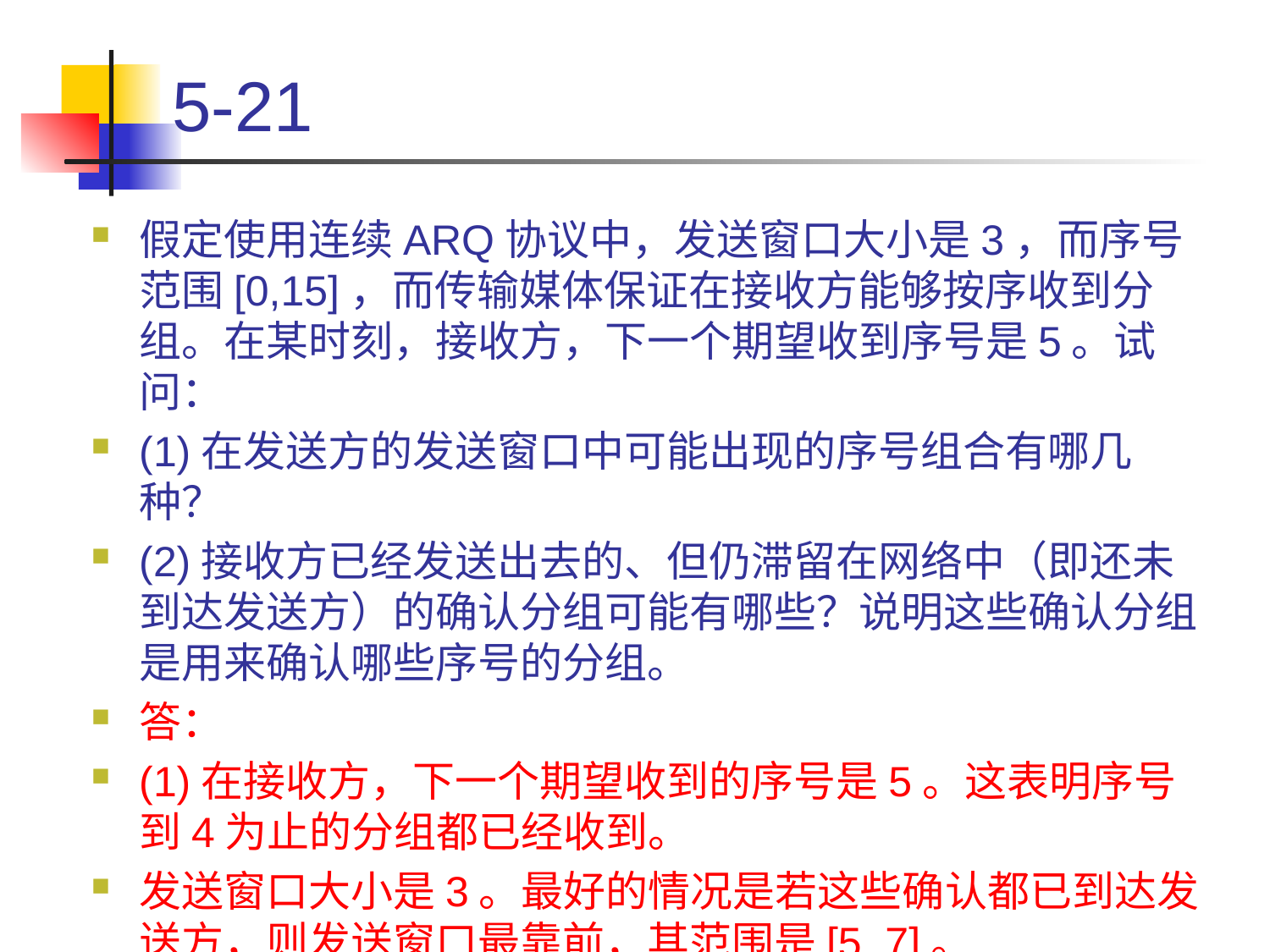

# 5-21
假定使用连续ARQ协议中，发送窗口大小是3，而序号范围[0,15]，而传输媒体保证在接收方能够按序收到分组。在某时刻，接收方，下一个期望收到序号是5。试问：
(1)在发送方的发送窗口中可能出现的序号组合有哪几种？
(2)接收方已经发送出去的、但仍滞留在网络中（即还未到达发送方）的确认分组可能有哪些？说明这些确认分组是用来确认哪些序号的分组。
答：
(1)在接收方，下一个期望收到的序号是5。这表明序号到4为止的分组都已经收到。
发送窗口大小是3。最好的情况是若这些确认都已到达发送方，则发送窗口最靠前，其范围是[5, 7]。